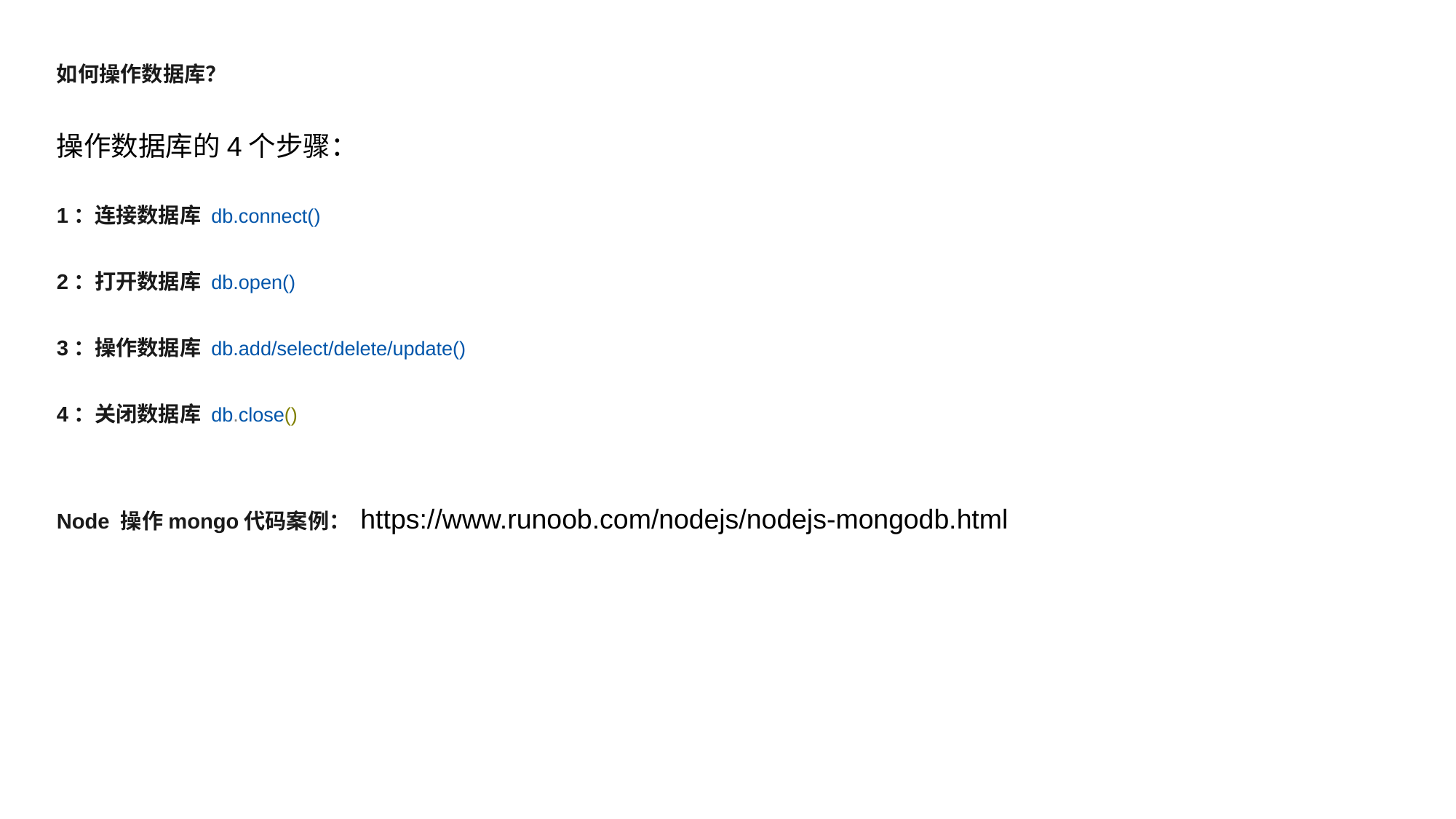

如何操作数据库？

操作数据库的4个步骤：

1：连接数据库 db.connect()

2：打开数据库 db.open()

3：操作数据库 db.add/select/delete/update()

4：关闭数据库 db.close()

Node 操作mongo代码案例： https://www.runoob.com/nodejs/nodejs-mongodb.html